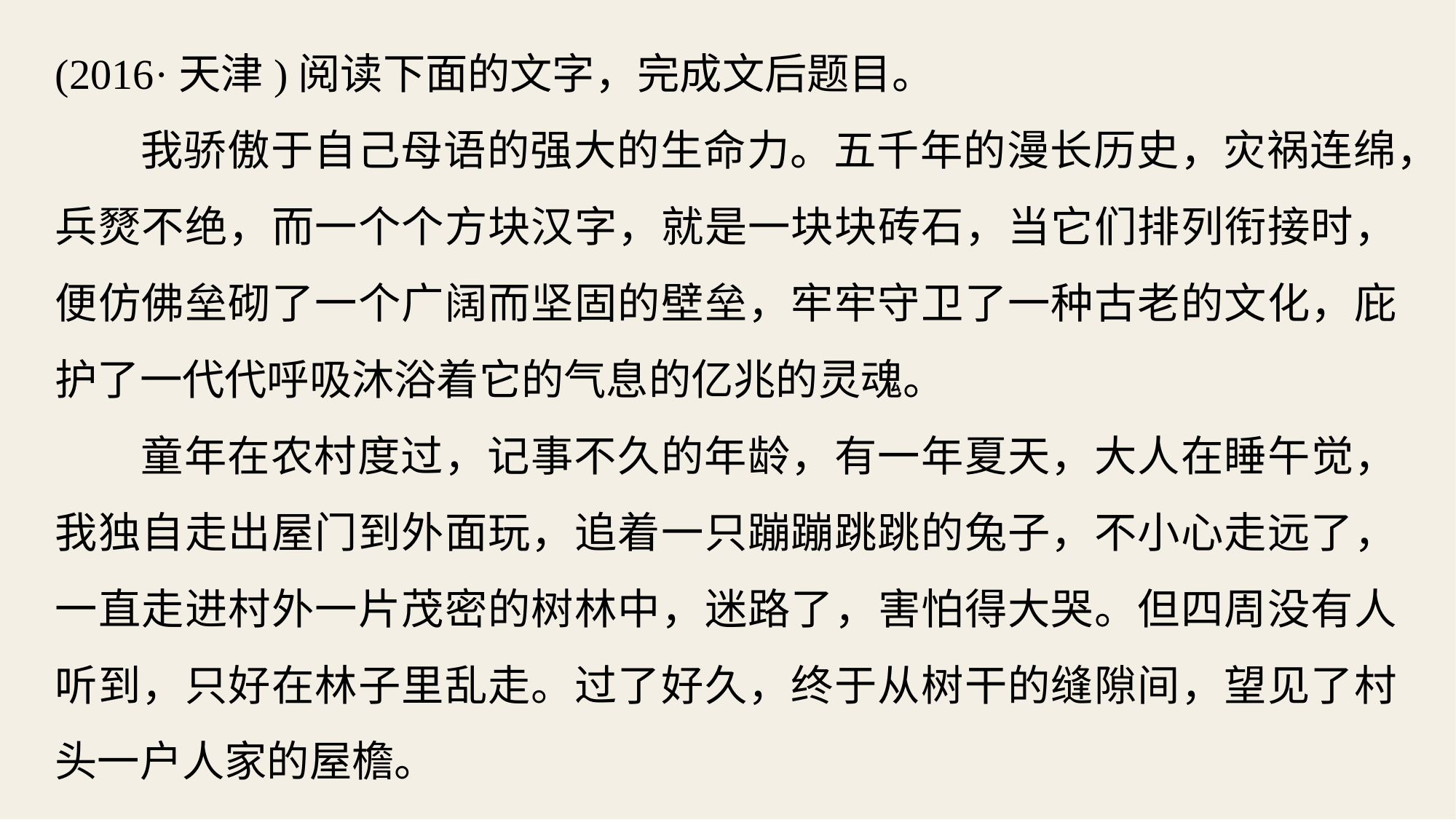

(2016·天津)阅读下面的文字，完成文后题目。
我骄傲于自己母语的强大的生命力。五千年的漫长历史，灾祸连绵，兵燹不绝，而一个个方块汉字，就是一块块砖石，当它们排列衔接时，便仿佛垒砌了一个广阔而坚固的壁垒，牢牢守卫了一种古老的文化，庇护了一代代呼吸沐浴着它的气息的亿兆的灵魂。
童年在农村度过，记事不久的年龄，有一年夏天，大人在睡午觉，我独自走出屋门到外面玩，追着一只蹦蹦跳跳的兔子，不小心走远了，一直走进村外一片茂密的树林中，迷路了，害怕得大哭。但四周没有人听到，只好在林子里乱走。过了好久，终于从树干的缝隙间，望见了村头一户人家的屋檐。